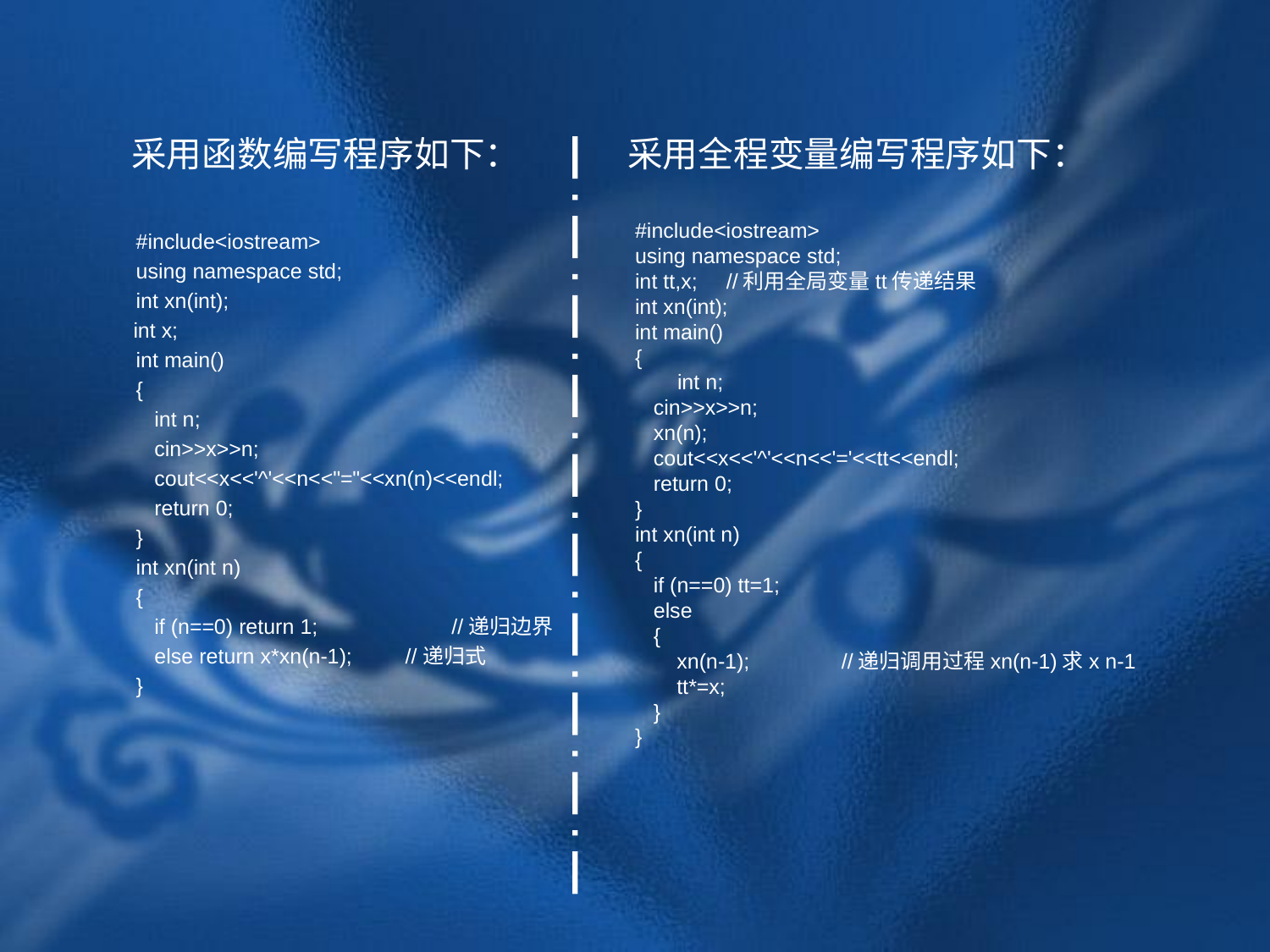

采用函数编写程序如下：

　　　#include<iostream>
　　　using namespace std;
　　　int xn(int);
　　    int x;
　　　int main()
　　　{
　　　    int n;
　　　    cin>>x>>n;
　　　    cout<<x<<'^'<<n<<"="<<xn(n)<<endl;
　　　    return 0;
　　　}
　　　int xn(int n)
　　　{
　　　    if (n==0) return 1;	              //递归边界
　　　    else return x*xn(n-1);         //递归式
　　　}

    采用全程变量编写程序如下：

　　#include<iostream>
　　using namespace std;
　　int tt,x;	  //利用全局变量tt传递结果
　　int xn(int);
　　int main()
　　{
　　　　int n;
　　    cin>>x>>n;
　　    xn(n);
　　    cout<<x<<'^'<<n<<'='<<tt<<endl;
　　    return 0;
　　}
　　int xn(int n)
　　{
　　    if (n==0) tt=1;
　　    else
　　    {
　　         xn(n-1);	//递归调用过程xn(n-1)求x n-1
　　         tt*=x;
　　    }
　　}